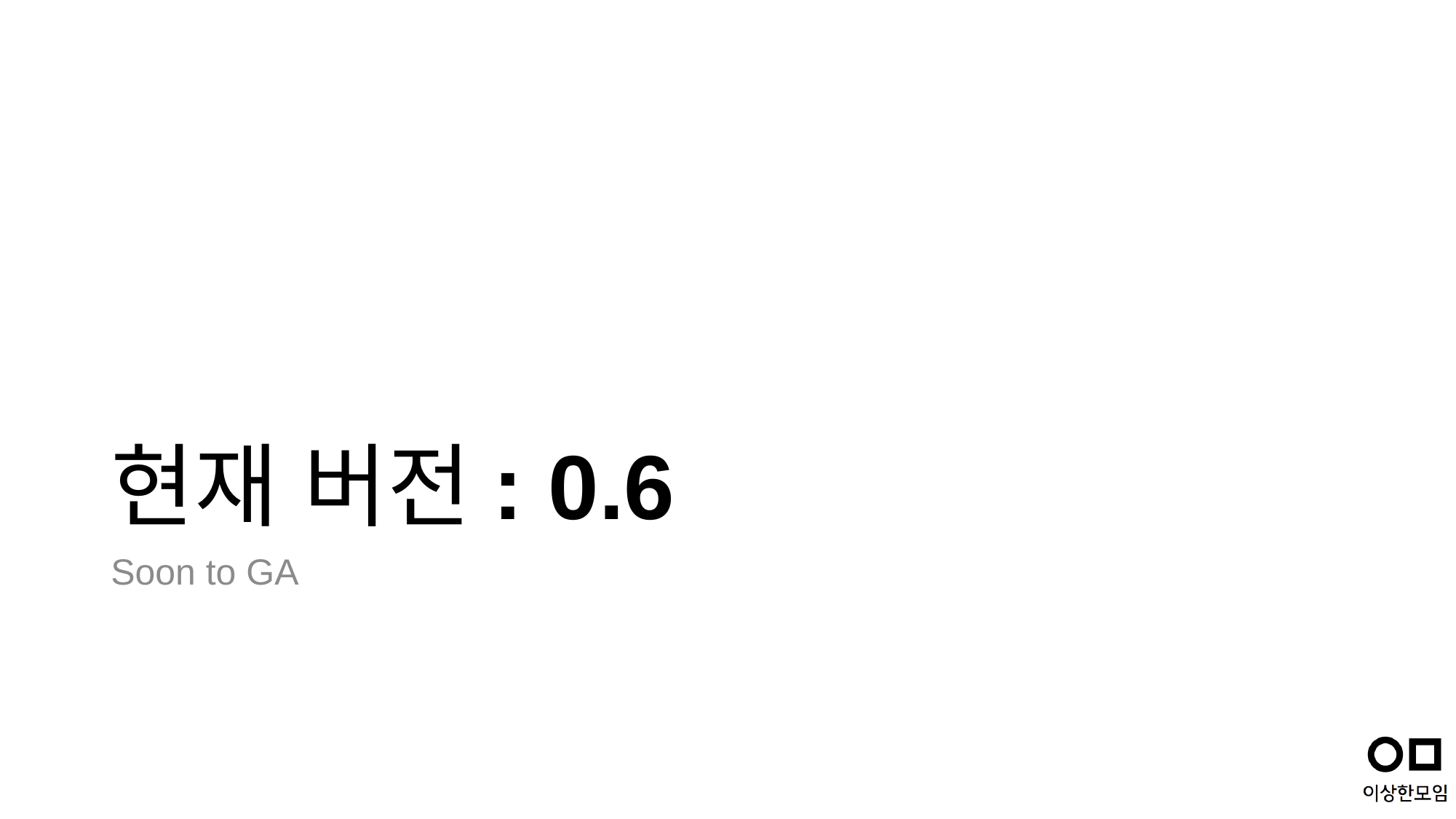

# 현재 버전: 0.6
Soon to GA